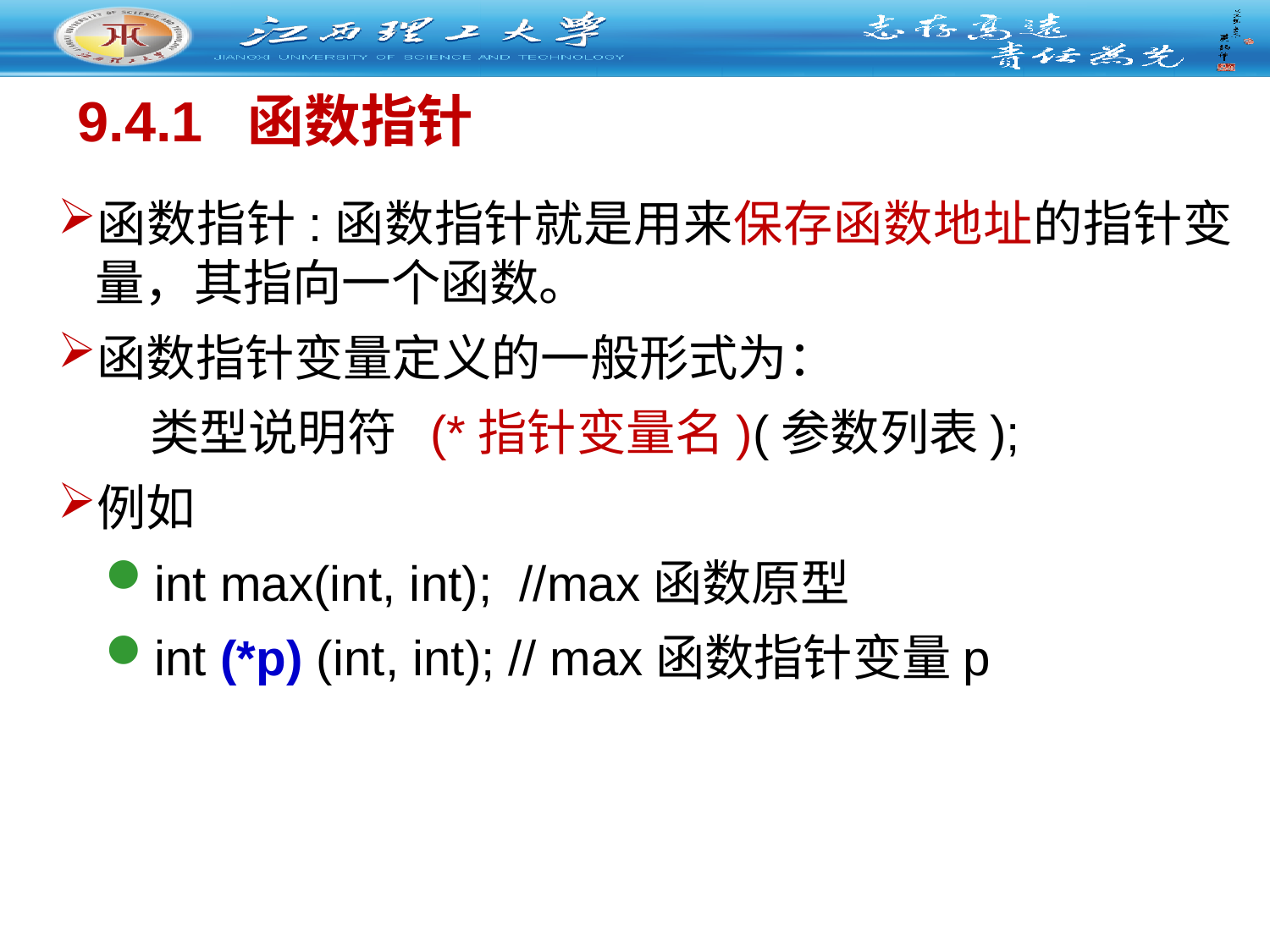

# 9.4.1  函数指针
函数指针:函数指针就是用来保存函数地址的指针变量，其指向一个函数。
函数指针变量定义的一般形式为：
   类型说明符  (*指针变量名)(参数列表);
例如
int max(int, int);  //max函数原型
int (*p) (int, int); // max函数指针变量p